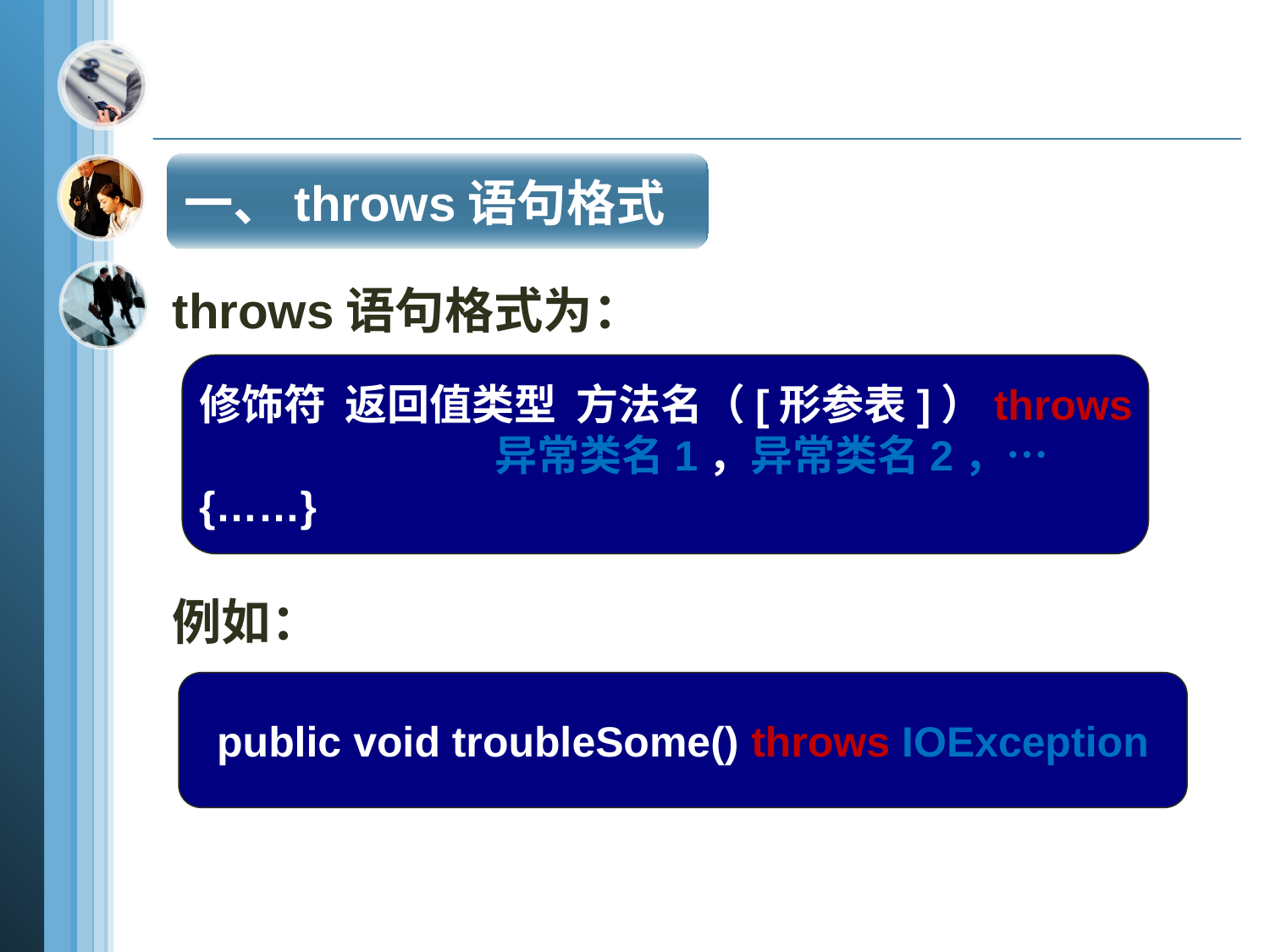

一、throws语句格式

throws语句格式为：
修饰符  返回值类型  方法名（[形参表]）throws
                              异常类名1，异常类名2，…
{……}
例如：
public void troubleSome() throws IOException